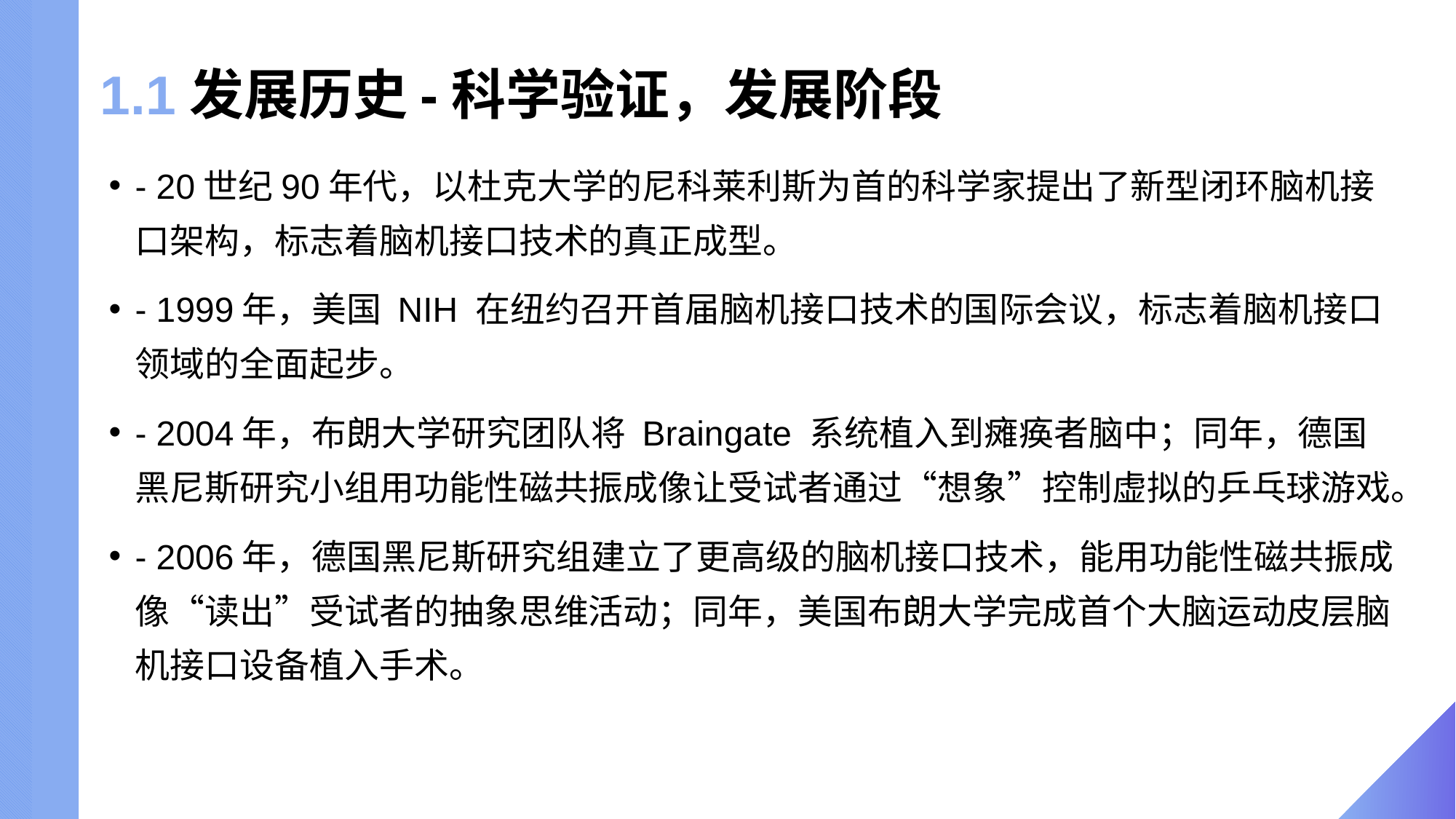

# 1.1发展历史-科学验证，发展阶段
- 20世纪90年代，以杜克大学的尼科莱利斯为首的科学家提出了新型闭环脑机接口架构，标志着脑机接口技术的真正成型。
- 1999年，美国 NIH 在纽约召开首届脑机接口技术的国际会议，标志着脑机接口领域的全面起步。
- 2004年，布朗大学研究团队将 Braingate 系统植入到瘫痪者脑中；同年，德国黑尼斯研究小组用功能性磁共振成像让受试者通过“想象”控制虚拟的乒乓球游戏。
- 2006年，德国黑尼斯研究组建立了更高级的脑机接口技术，能用功能性磁共振成像“读出”受试者的抽象思维活动；同年，美国布朗大学完成首个大脑运动皮层脑机接口设备植入手术。